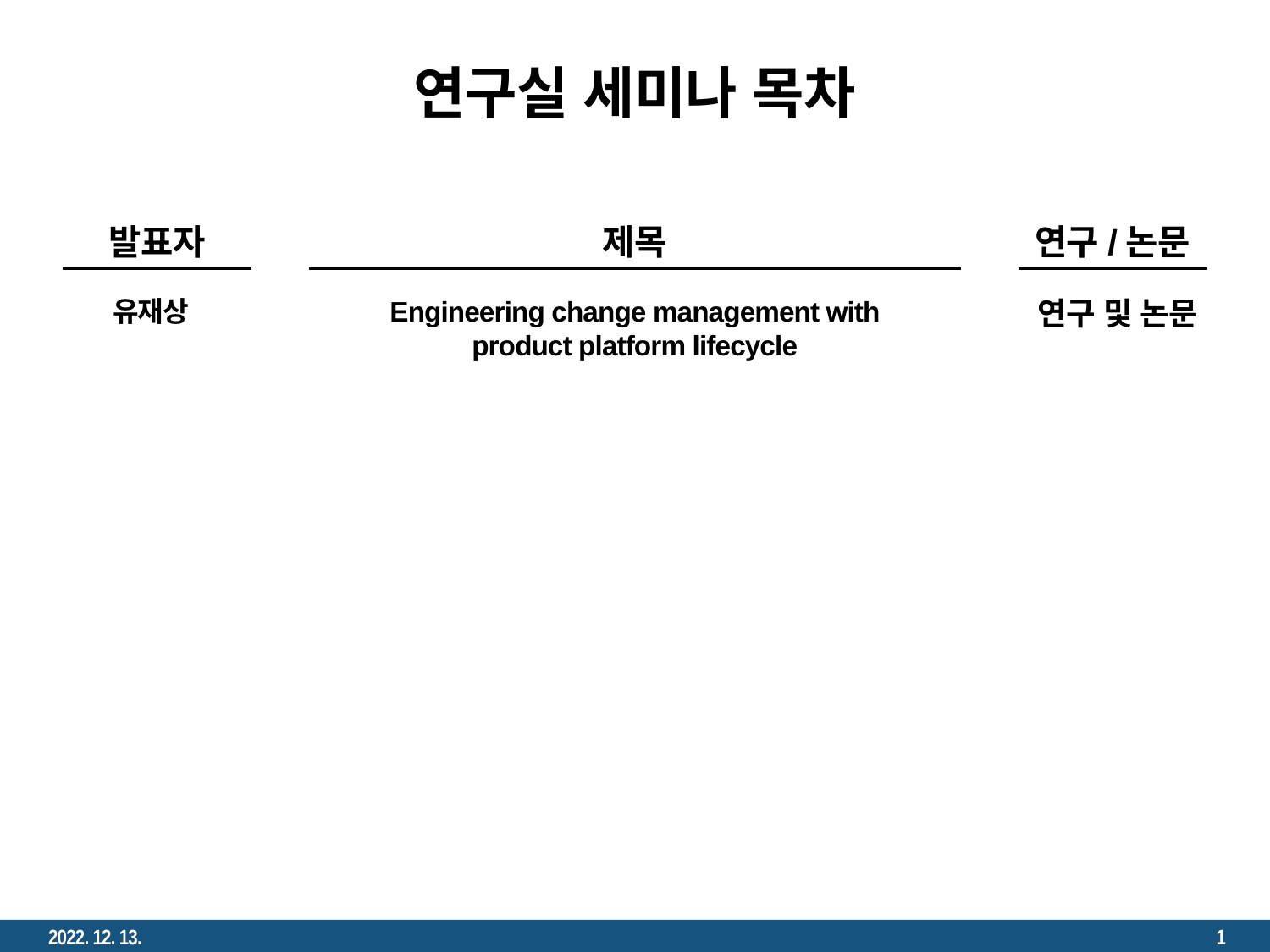

연구실 세미나 목차
발표자
제목
연구/논문
유재상
Engineering change management with product platform lifecycle
연구 및 논문
2022. 12. 13.
1